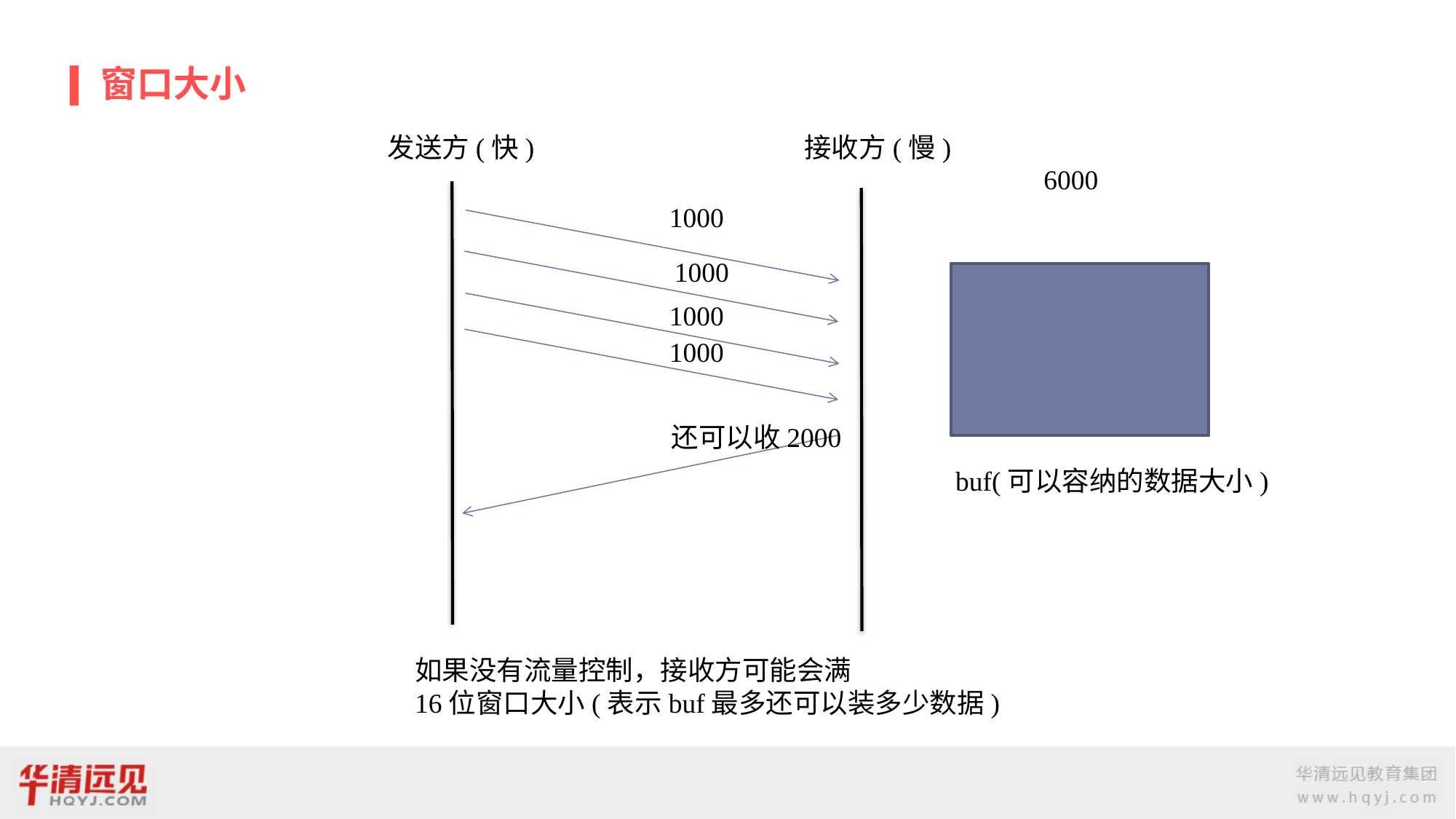

# 窗口大小
发送方(快)
接收方(慢)
6000
1000
1000

1000
1000
还可以收2000
buf(可以容纳的数据大小)
如果没有流量控制，接收方可能会满
16位窗口大小(表示buf最多还可以装多少数据)
29